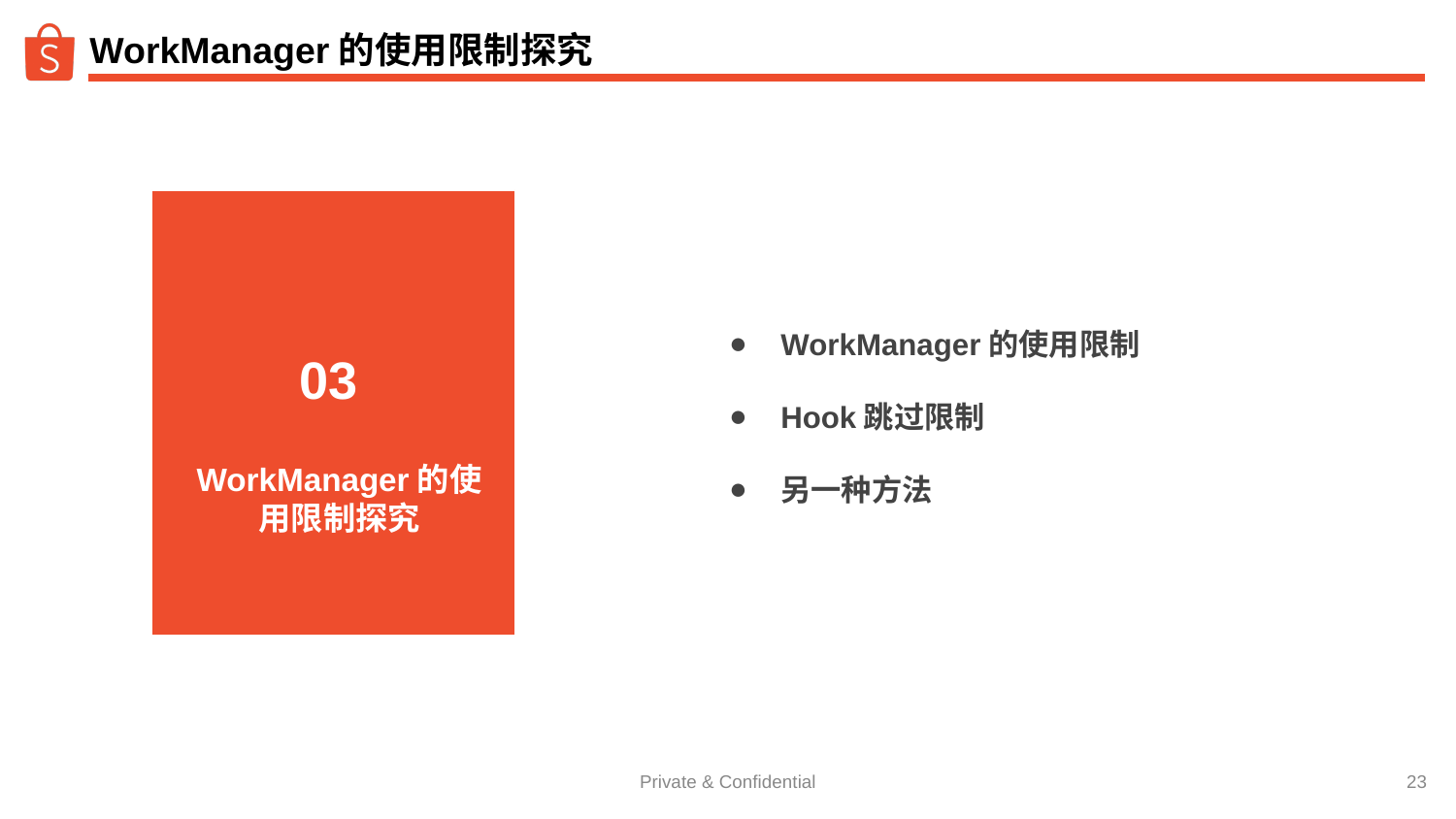

# WorkManager的使用限制探究

WorkManager的使用限制
Hook跳过限制
另一种方法
 03

简介
WorkManager的使用限制探究
23